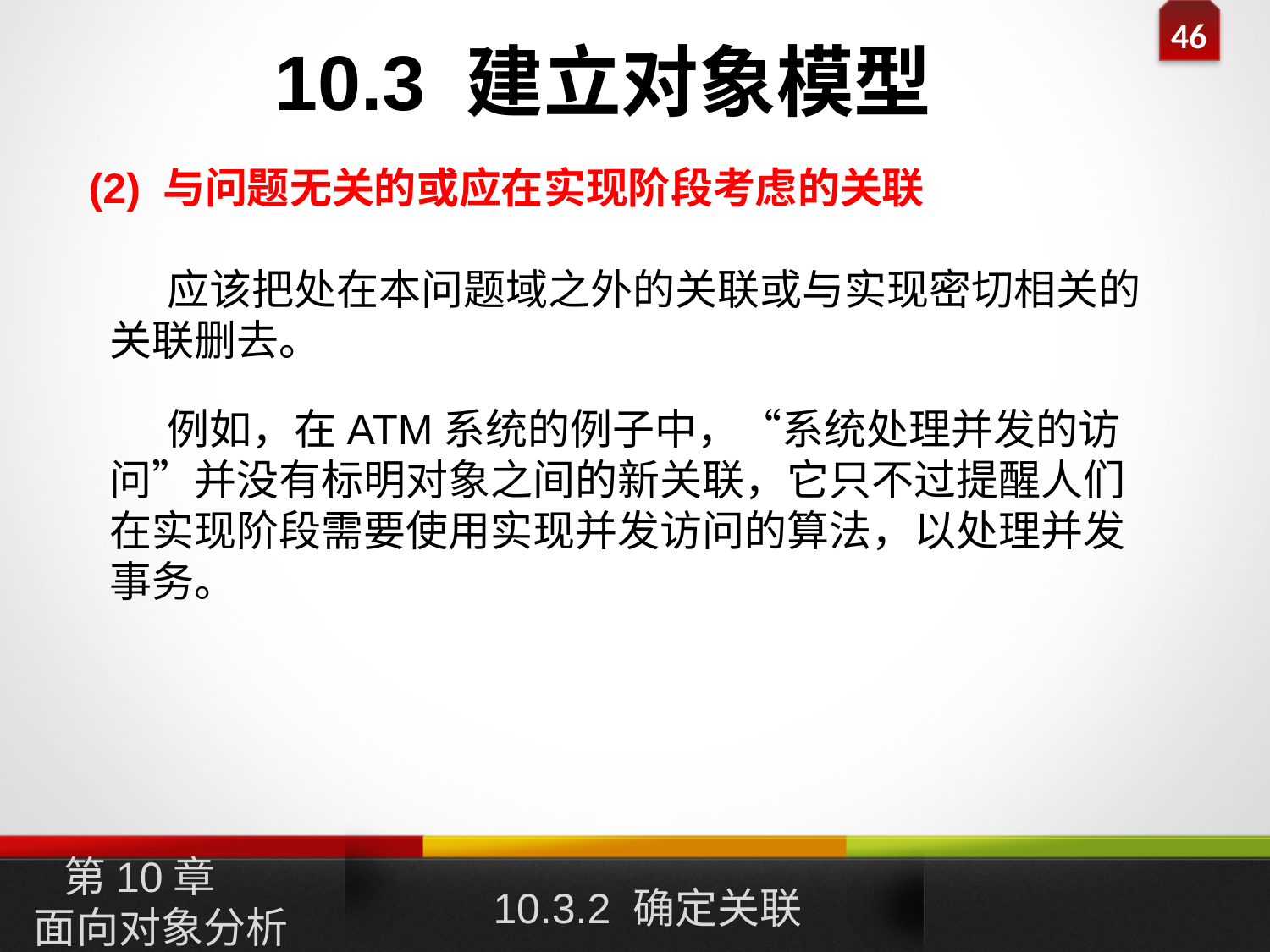

10.3 建立对象模型
(2) 与问题无关的或应在实现阶段考虑的关联
     应该把处在本问题域之外的关联或与实现密切相关的关联删去。
     例如，在ATM系统的例子中，“系统处理并发的访问”并没有标明对象之间的新关联，它只不过提醒人们在实现阶段需要使用实现并发访问的算法，以处理并发事务。
10.3.2 确定关联